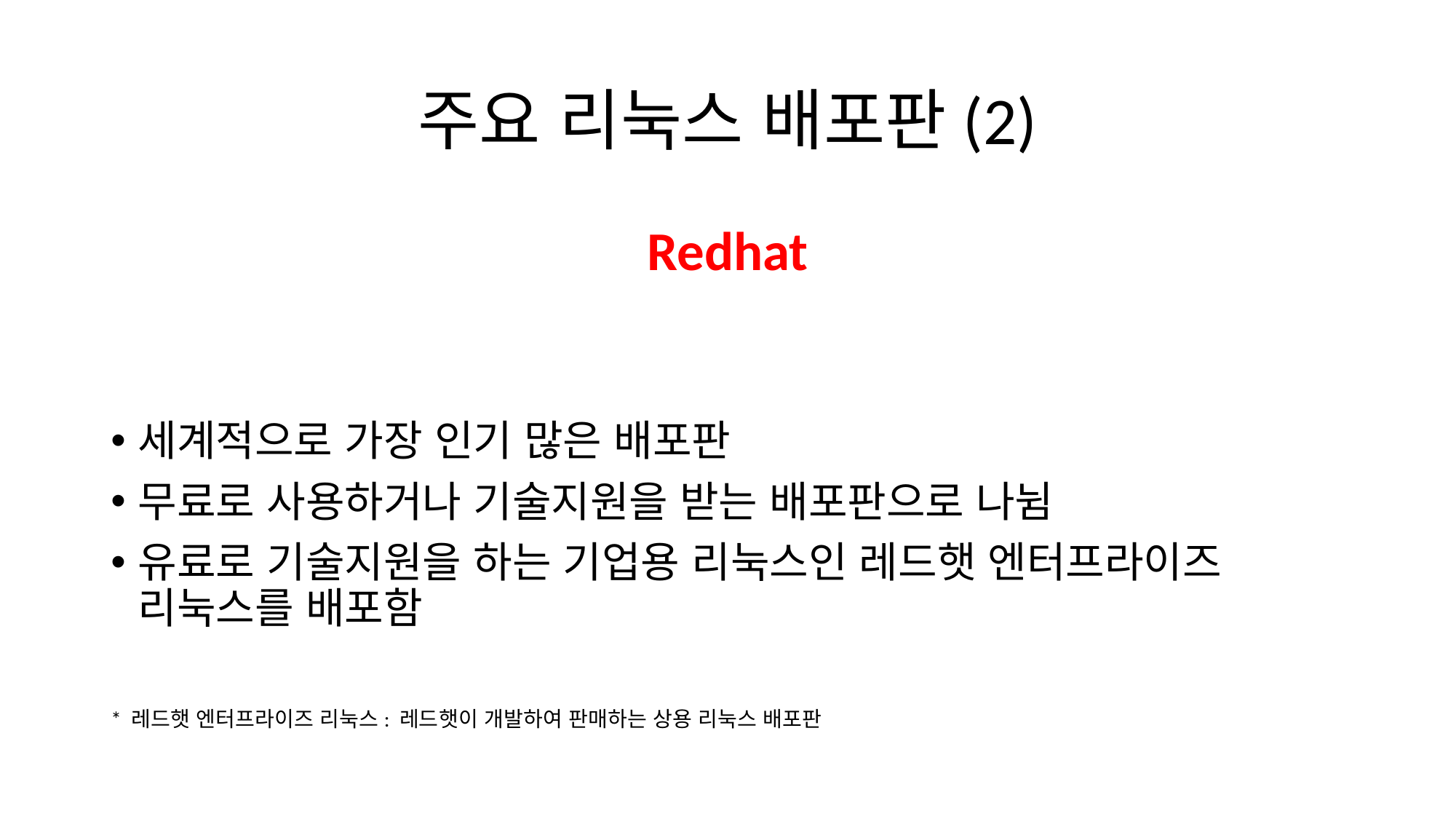

# 주요 리눅스 배포판(2)
Redhat

세계적으로 가장 인기 많은 배포판
무료로 사용하거나 기술지원을 받는 배포판으로 나뉨
유료로 기술지원을 하는 기업용 리눅스인 레드햇 엔터프라이즈 리눅스를 배포함

* 레드햇 엔터프라이즈 리눅스: 레드햇이 개발하여 판매하는 상용 리눅스 배포판